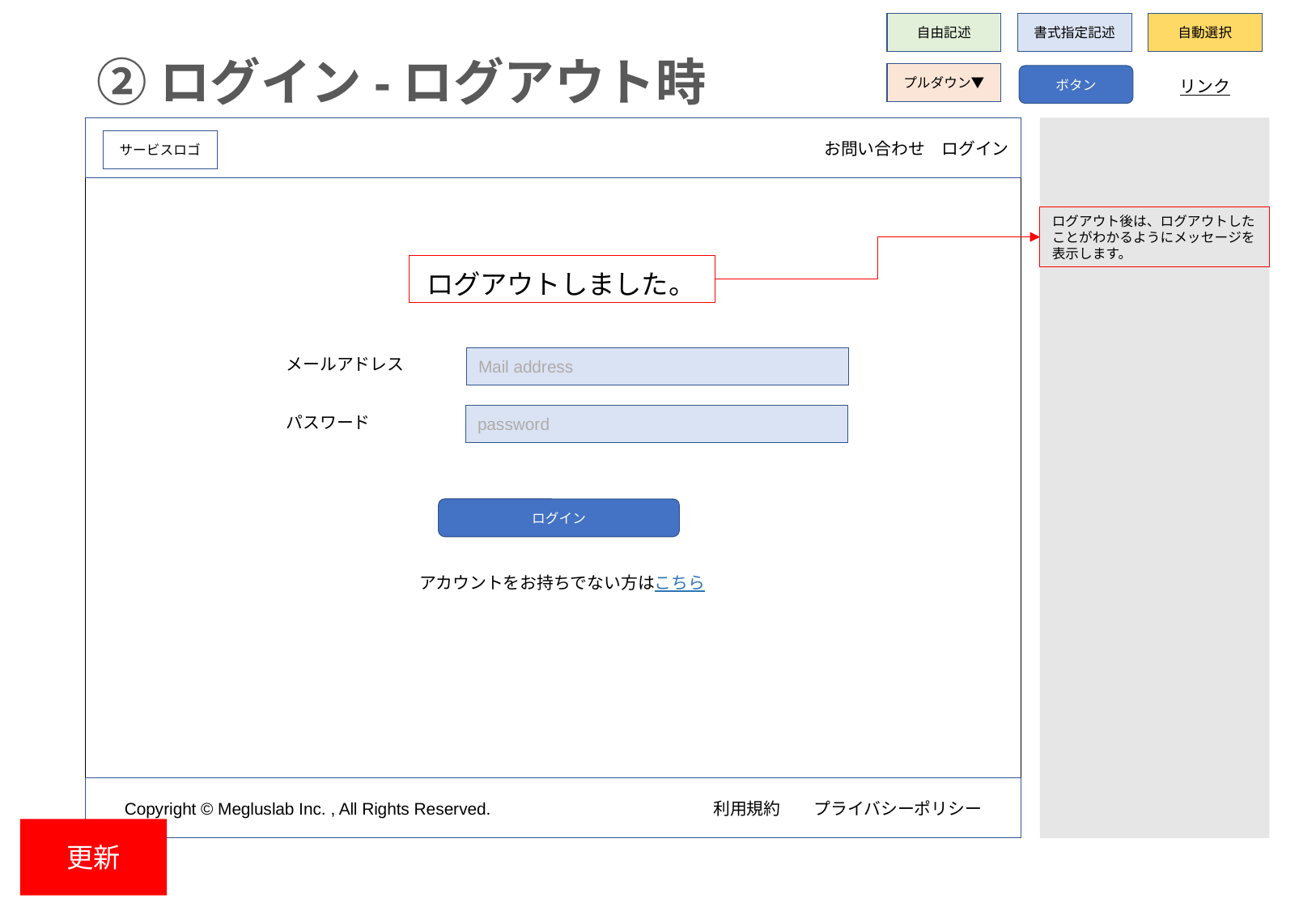

自由記述
書式指定記述
自動選択
②ログイン-ログアウト時
プルダウン▼
ボタン
リンク

　　　　　　　　　　　お問い合わせ　ログイン

サービスロゴ
ログアウト後は、ログアウトしたことがわかるようにメッセージを表示します。

ログアウトしました。
メールアドレス
Mail address
password
パスワード
ログイン
アカウントをお持ちでない方はこちら
Copyright © Megluslab Inc. , All Rights Reserved.　　　　　　　　　　　　　利用規約　　プライバシーポリシー
更新